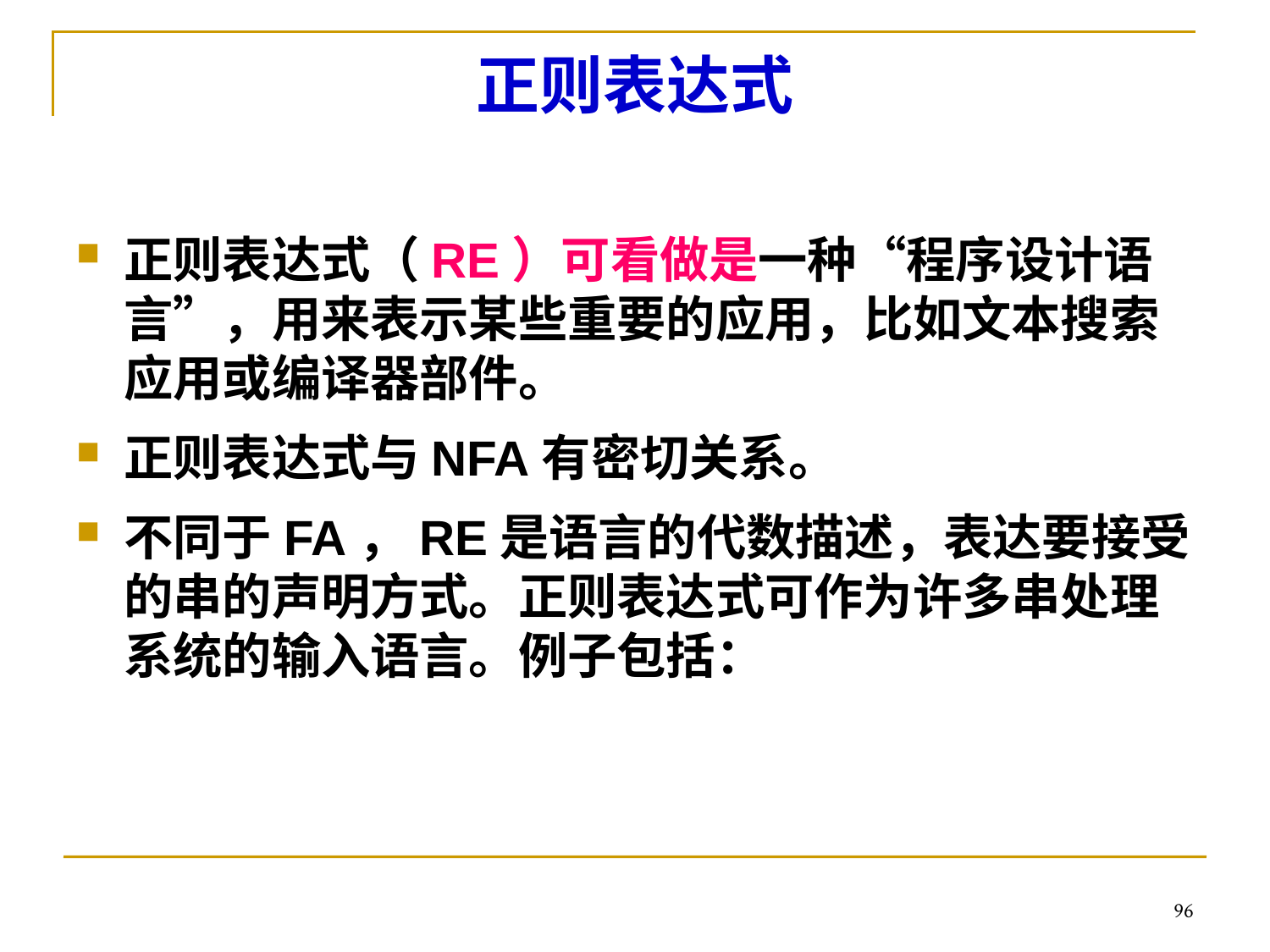

# 正则表达式
正则表达式（RE）可看做是一种“程序设计语言”，用来表示某些重要的应用，比如文本搜索应用或编译器部件。
正则表达式与NFA有密切关系。
不同于FA，RE是语言的代数描述，表达要接受的串的声明方式。正则表达式可作为许多串处理系统的输入语言。例子包括：

96